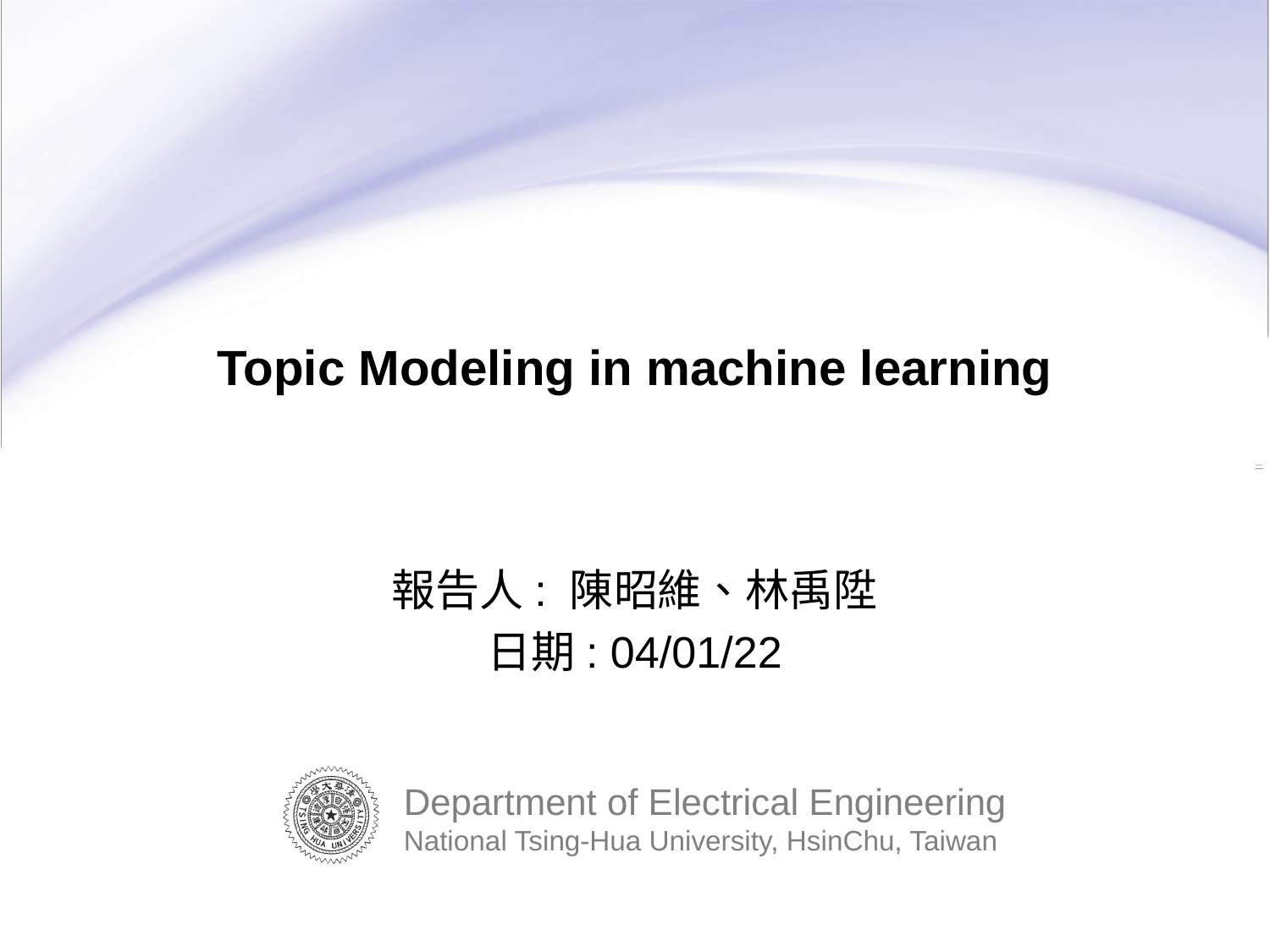

# Topic Modeling in machine learning
報告人: 陳昭維、林禹陞
日期: 04/01/22